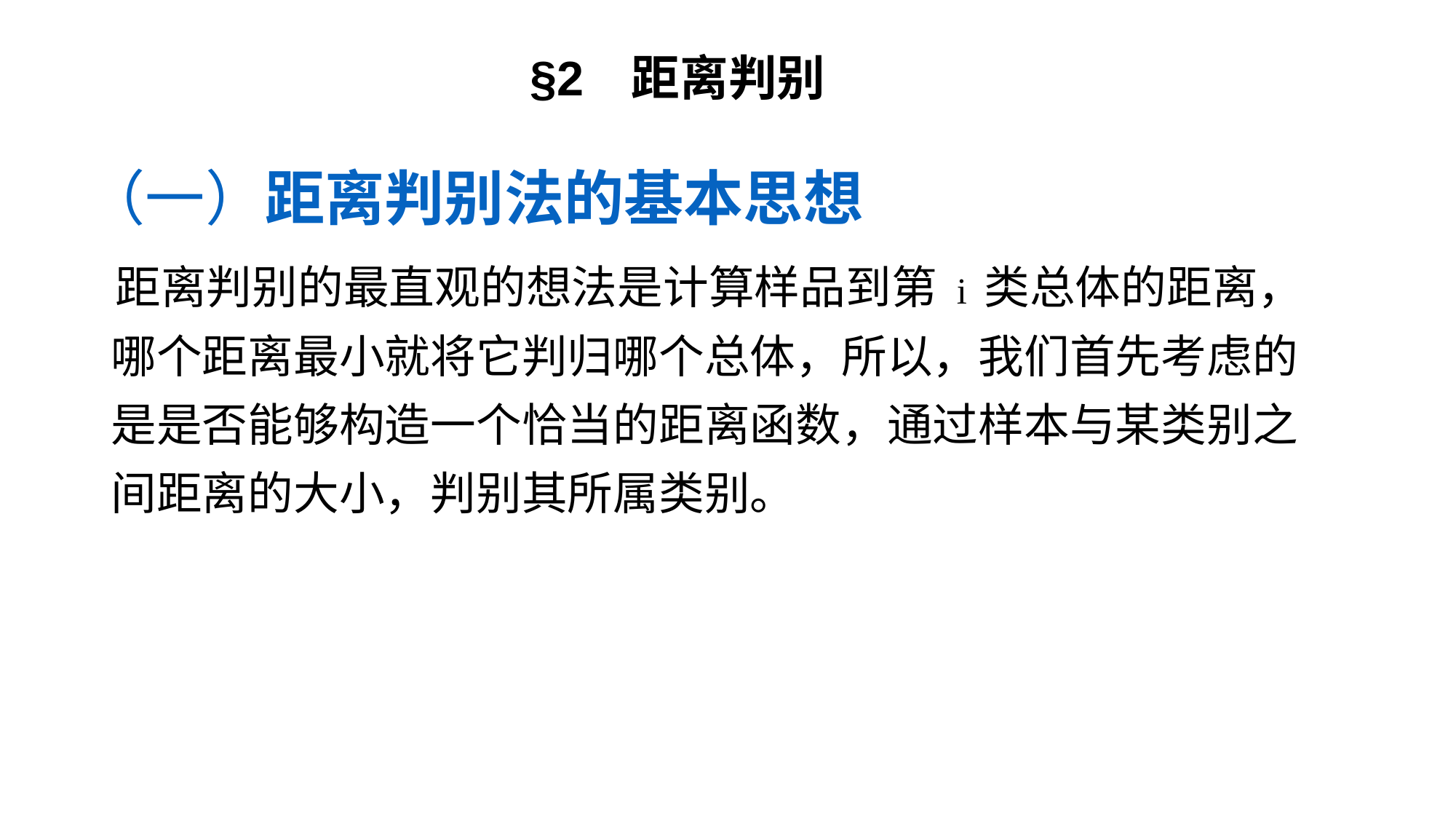

# §2   距离判别
（一）距离判别法的基本思想
  距离判别的最直观的想法是计算样品到第 i 类总体的距离，哪个距离最小就将它判归哪个总体，所以，我们首先考虑的是是否能够构造一个恰当的距离函数，通过样本与某类别之间距离的大小，判别其所属类别。